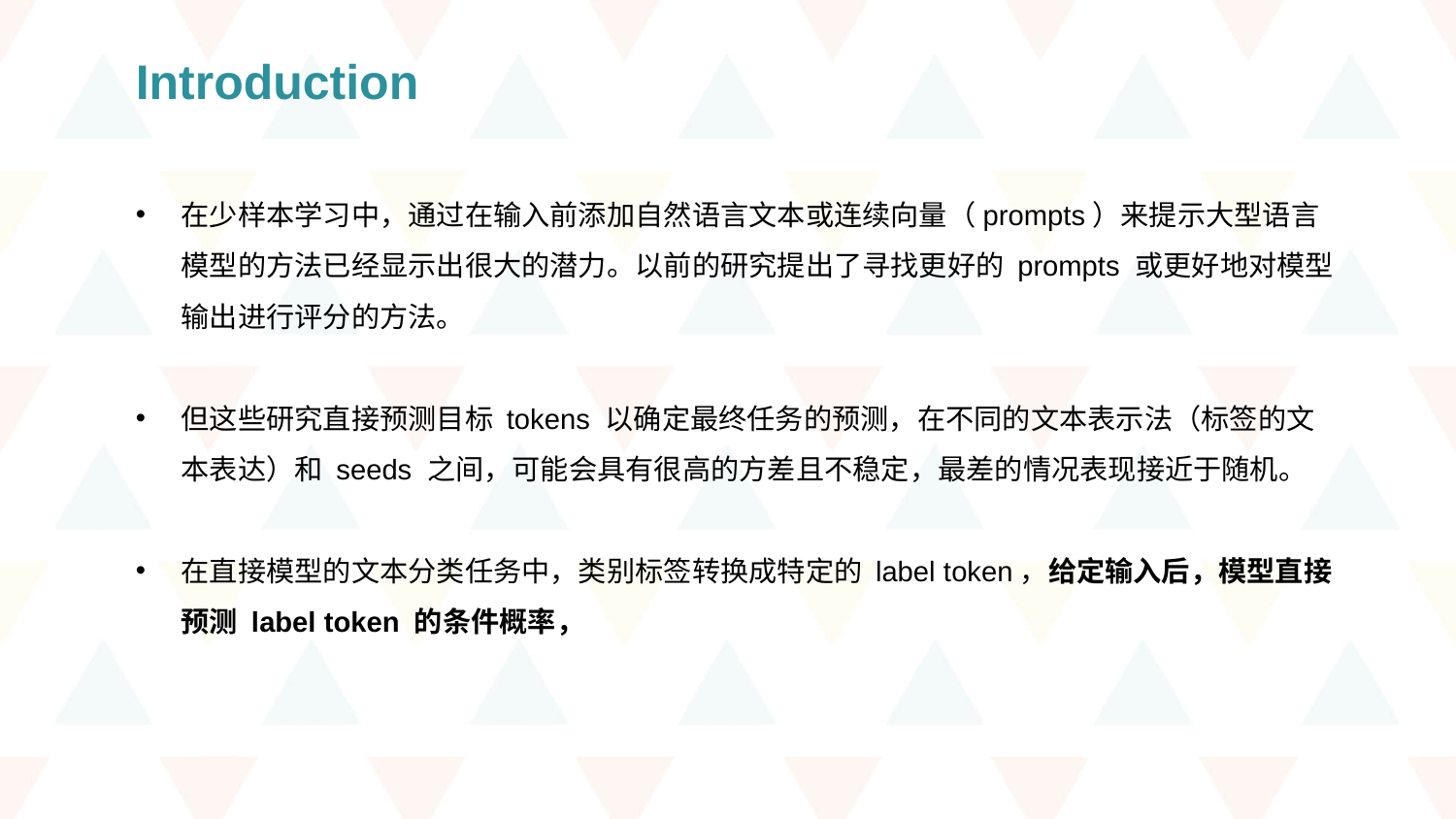

Introduction
在少样本学习中，通过在输入前添加自然语言文本或连续向量（prompts）来提示大型语言模型的方法已经显示出很大的潜力。以前的研究提出了寻找更好的 prompts 或更好地对模型输出进行评分的方法。

但这些研究直接预测目标 tokens 以确定最终任务的预测，在不同的文本表示法（标签的文本表达）和 seeds 之间，可能会具有很高的方差且不稳定，最差的情况表现接近于随机。

在直接模型的文本分类任务中，类别标签转换成特定的 label token，给定输入后，模型直接预测 label token 的条件概率，